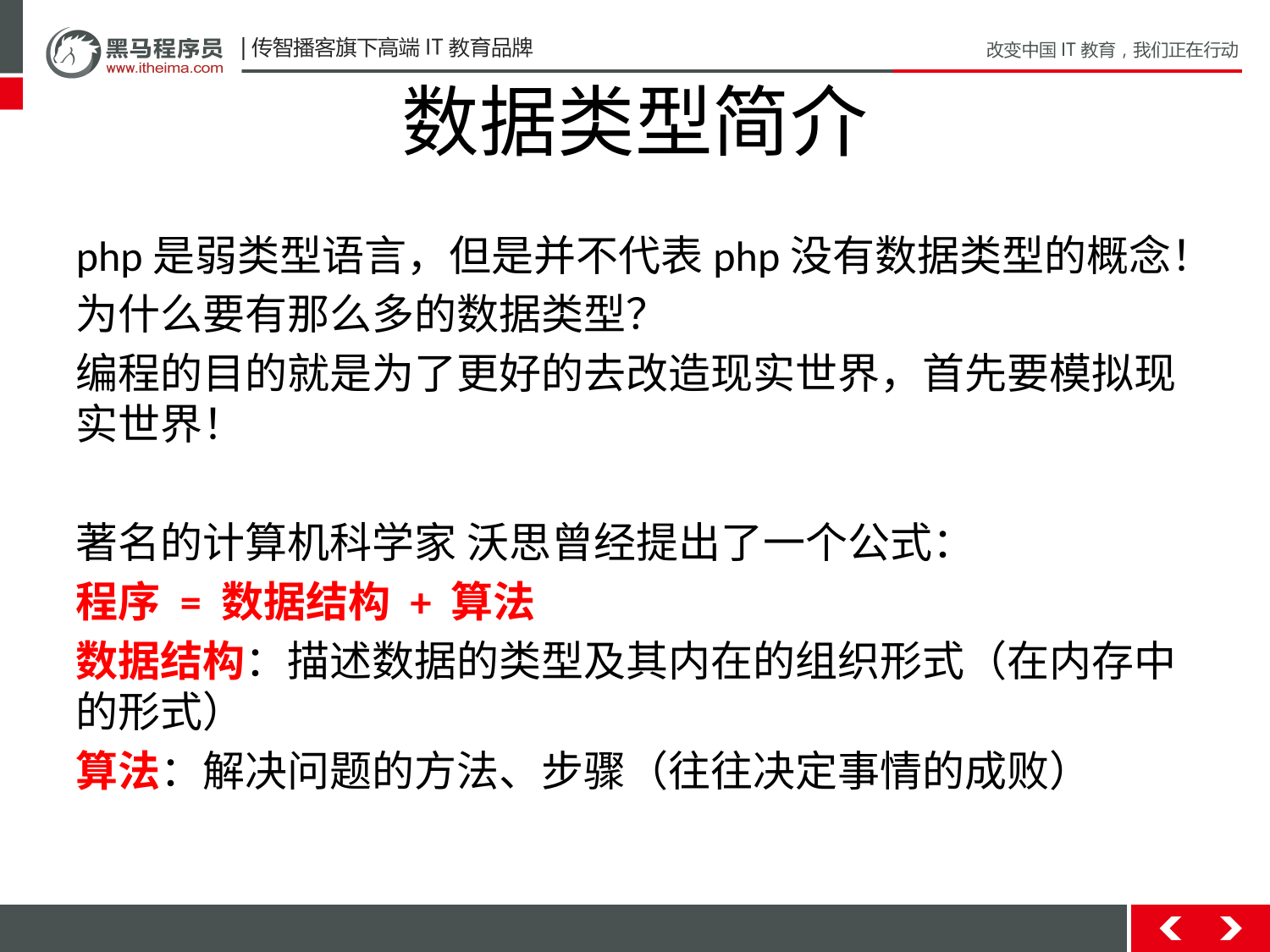

# 数据类型简介
php是弱类型语言，但是并不代表php没有数据类型的概念！
为什么要有那么多的数据类型？
编程的目的就是为了更好的去改造现实世界，首先要模拟现实世界！

著名的计算机科学家 沃思曾经提出了一个公式：
程序 = 数据结构 + 算法
数据结构：描述数据的类型及其内在的组织形式（在内存中的形式）
算法：解决问题的方法、步骤（往往决定事情的成败）